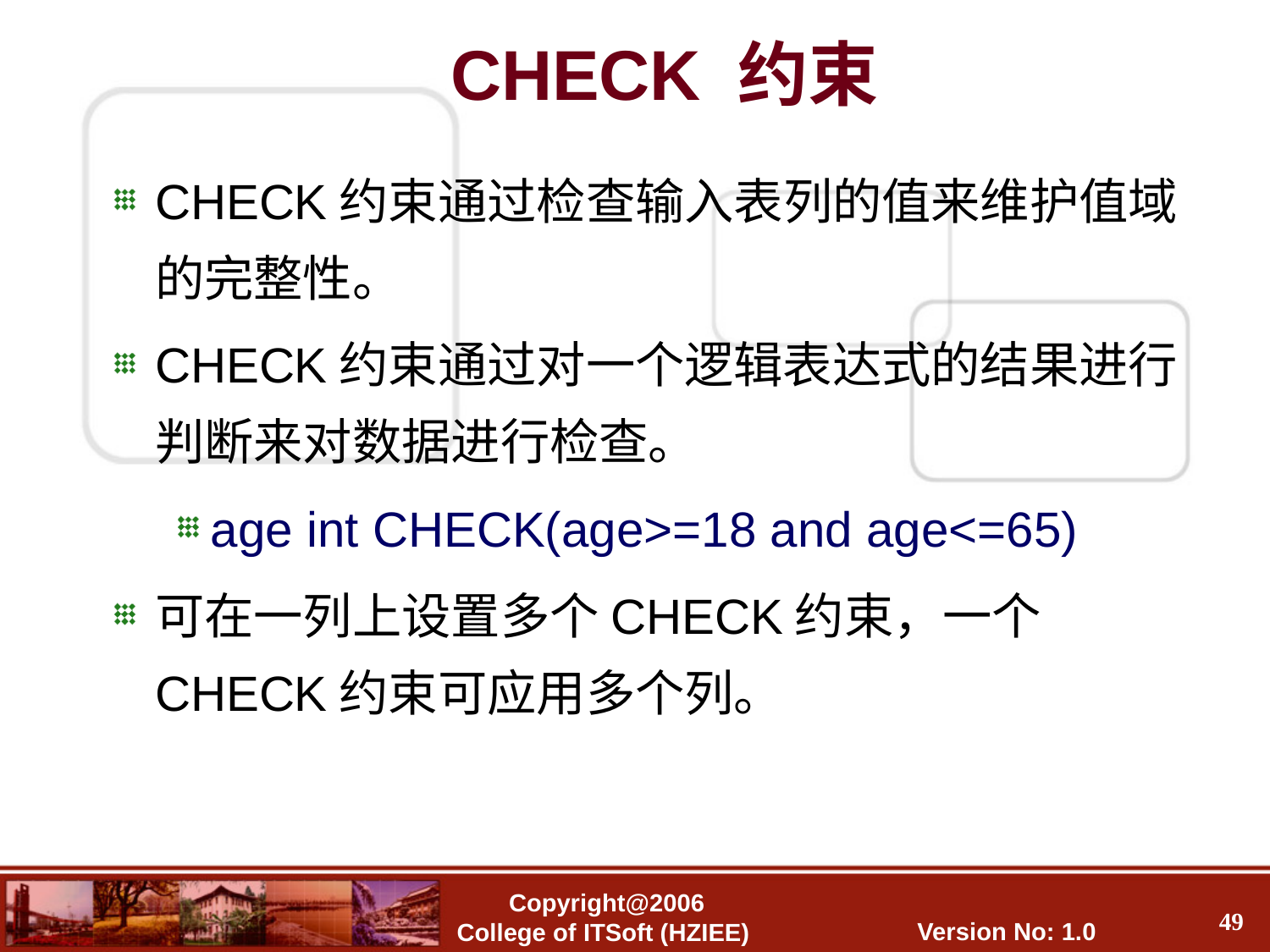

CHECK 约束
CHECK约束通过检查输入表列的值来维护值域的完整性。
CHECK约束通过对一个逻辑表达式的结果进行判断来对数据进行检查。
age int CHECK(age>=18 and age<=65)
可在一列上设置多个CHECK约束，一个CHECK约束可应用多个列。